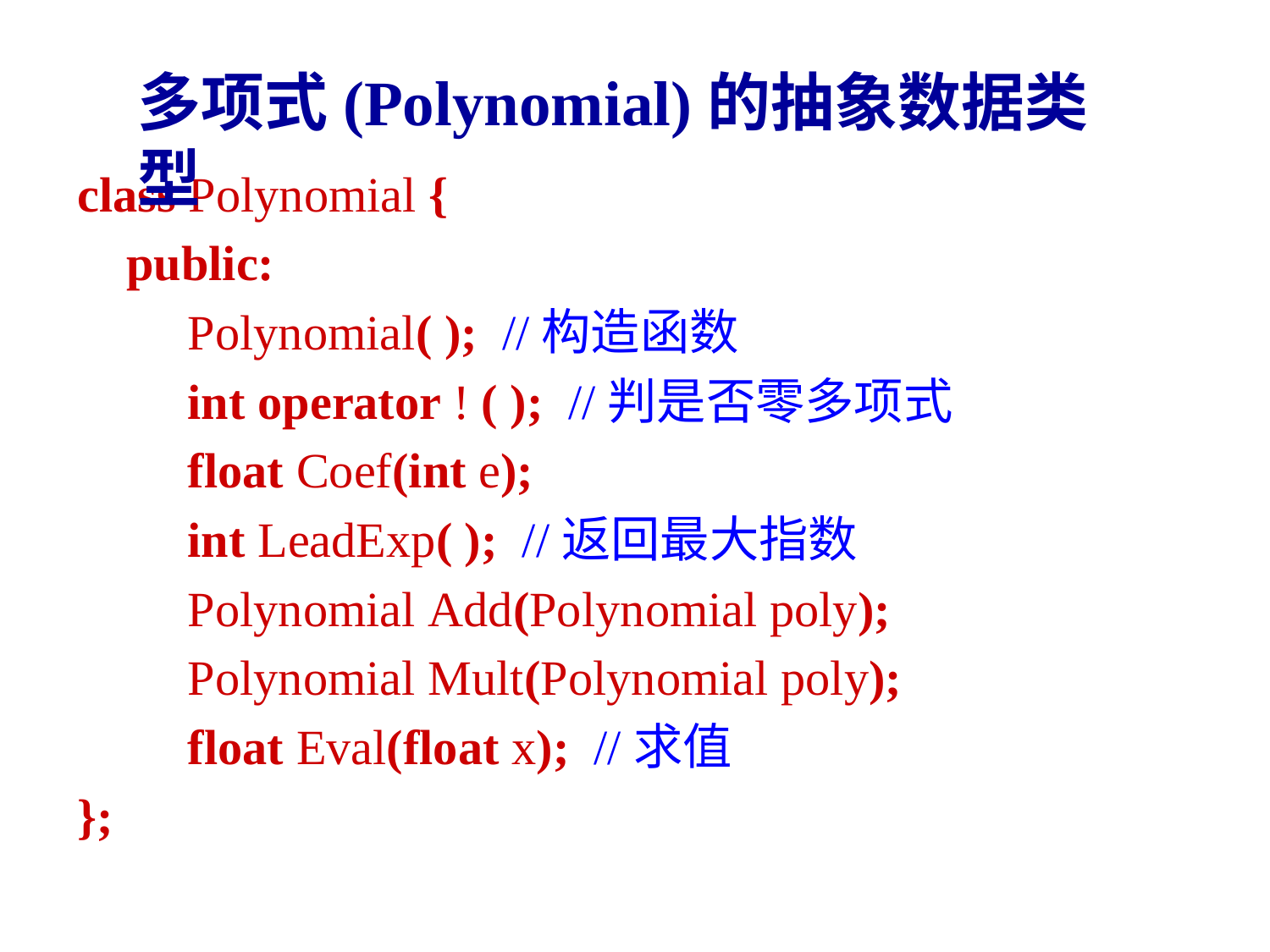

多项式(Polynomial)的抽象数据类型
class Polynomial {
    public:
         Polynomial( );  //构造函数
         int operator ! ( );  //判是否零多项式
         float Coef(int e);
         int LeadExp( );  //返回最大指数
         Polynomial Add(Polynomial poly);
         Polynomial Mult(Polynomial poly);
         float Eval(float x);  //求值
};
64